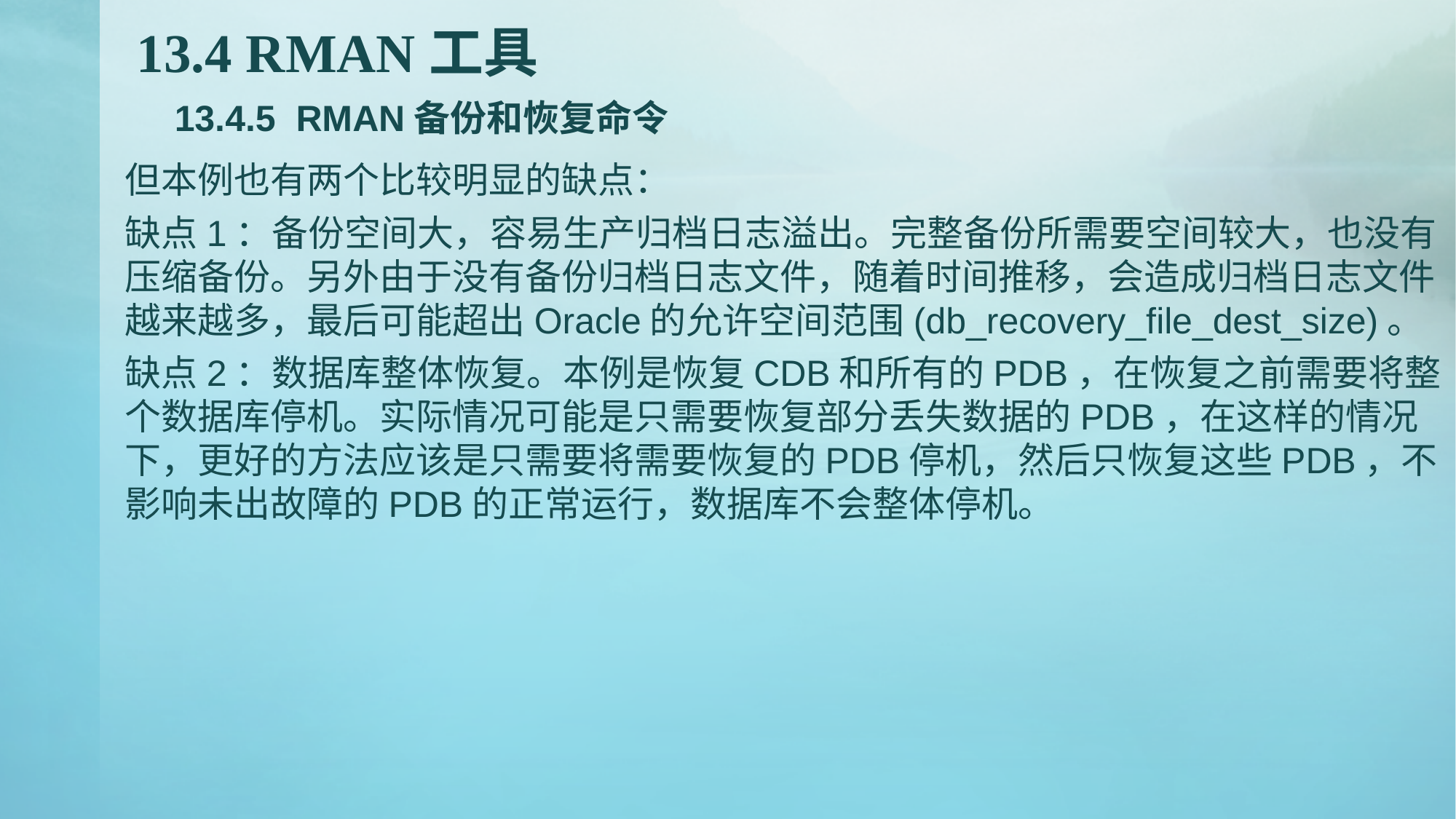

# 13.4 RMAN工具 13.4.5  RMAN备份和恢复命令
但本例也有两个比较明显的缺点：
缺点1：备份空间大，容易生产归档日志溢出。完整备份所需要空间较大，也没有压缩备份。另外由于没有备份归档日志文件，随着时间推移，会造成归档日志文件越来越多，最后可能超出Oracle的允许空间范围(db_recovery_file_dest_size)。
缺点2：数据库整体恢复。本例是恢复CDB和所有的PDB，在恢复之前需要将整个数据库停机。实际情况可能是只需要恢复部分丢失数据的PDB，在这样的情况下，更好的方法应该是只需要将需要恢复的PDB停机，然后只恢复这些PDB，不影响未出故障的PDB的正常运行，数据库不会整体停机。